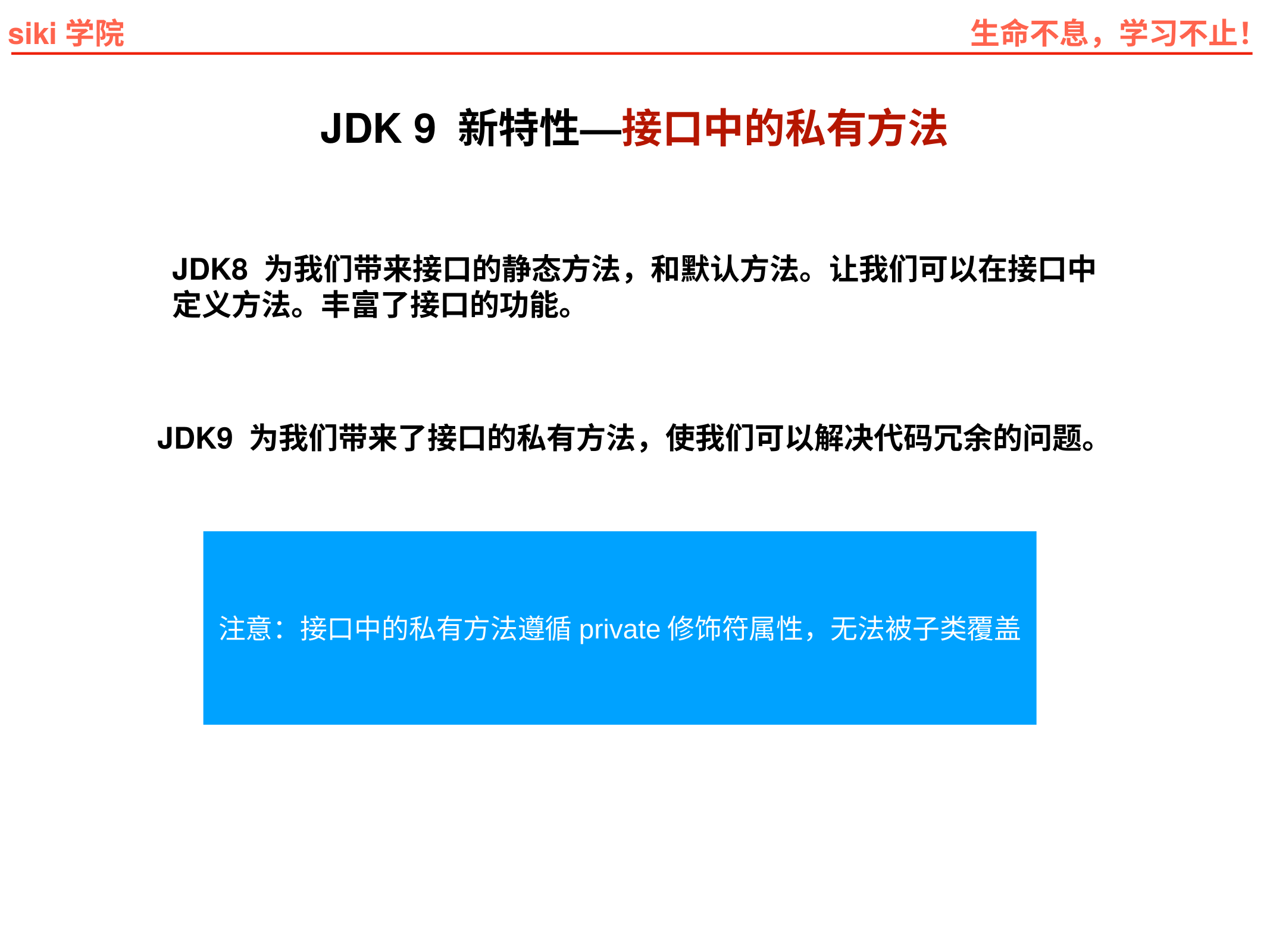

JDK 9 新特性—接口中的私有方法
JDK8 为我们带来接口的静态方法，和默认方法。让我们可以在接口中
定义方法。丰富了接口的功能。
JDK9 为我们带来了接口的私有方法，使我们可以解决代码冗余的问题。
注意：接口中的私有方法遵循private修饰符属性，无法被子类覆盖